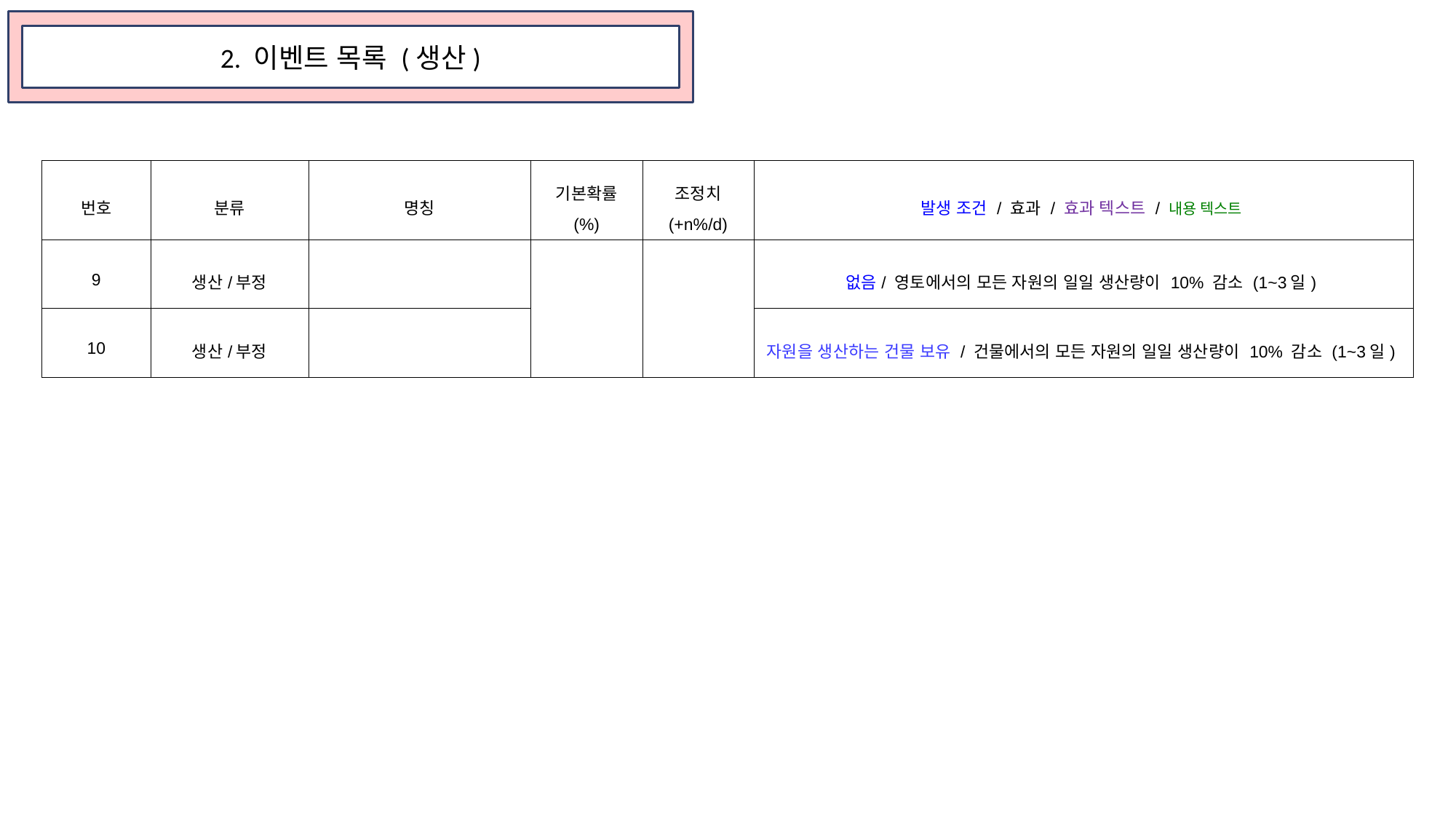

2. 이벤트 목록 (생산)
| 번호 | 분류 | 명칭 | 기본확률 (%) | 조정치 (+n%/d) | 발생 조건 / 효과 / 효과 텍스트 / 내용 텍스트 |
| --- | --- | --- | --- | --- | --- |
| 9 | 생산/부정 |  |  |  | 없음/ 영토에서의 모든 자원의 일일 생산량이 10% 감소 (1~3일) |
| 10 | 생산/부정 |  |  |  | 자원을 생산하는 건물 보유 / 건물에서의 모든 자원의 일일 생산량이 10% 감소 (1~3일) |